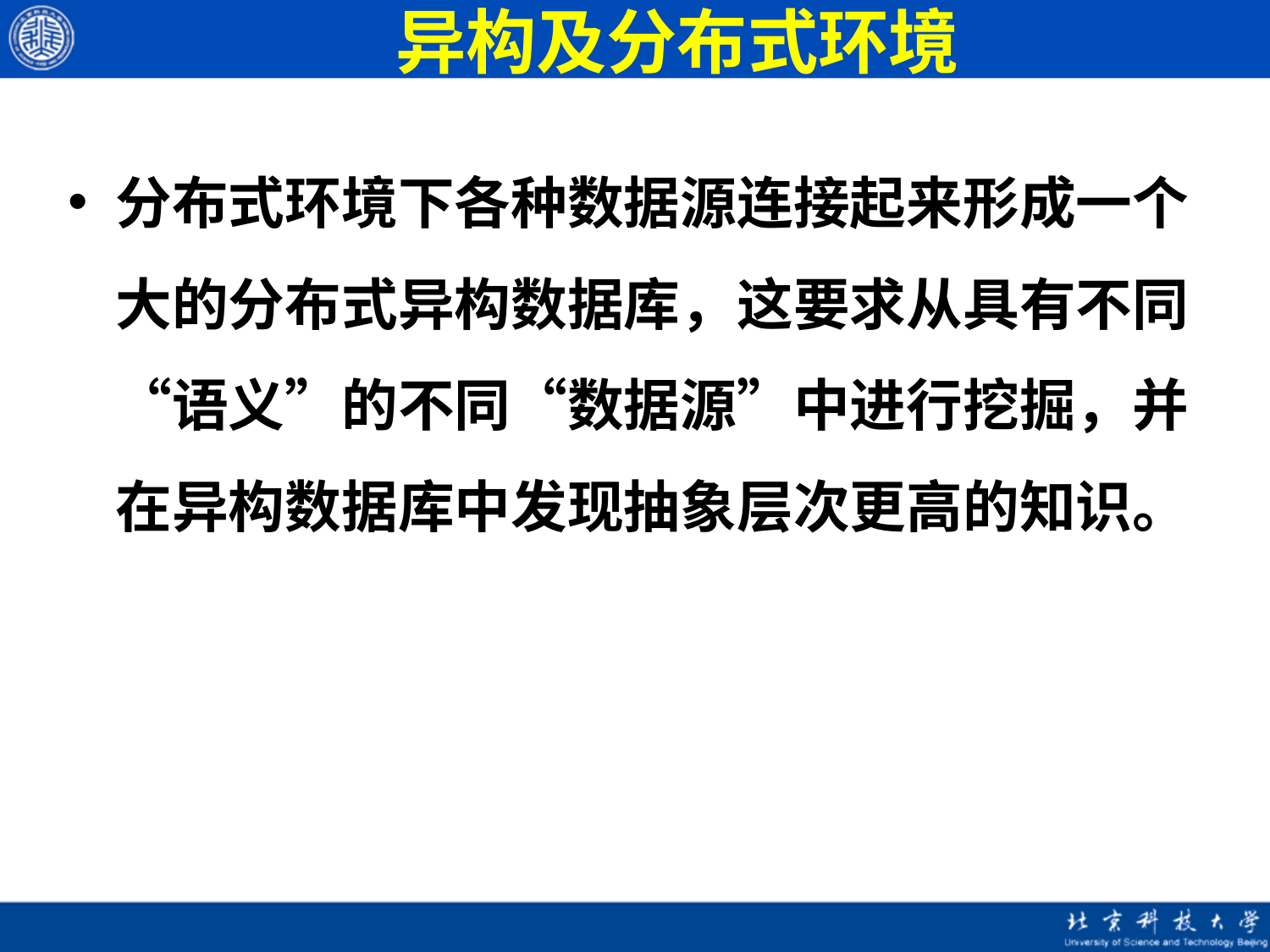

# 异构及分布式环境
分布式环境下各种数据源连接起来形成一个大的分布式异构数据库，这要求从具有不同“语义”的不同“数据源”中进行挖掘，并在异构数据库中发现抽象层次更高的知识。